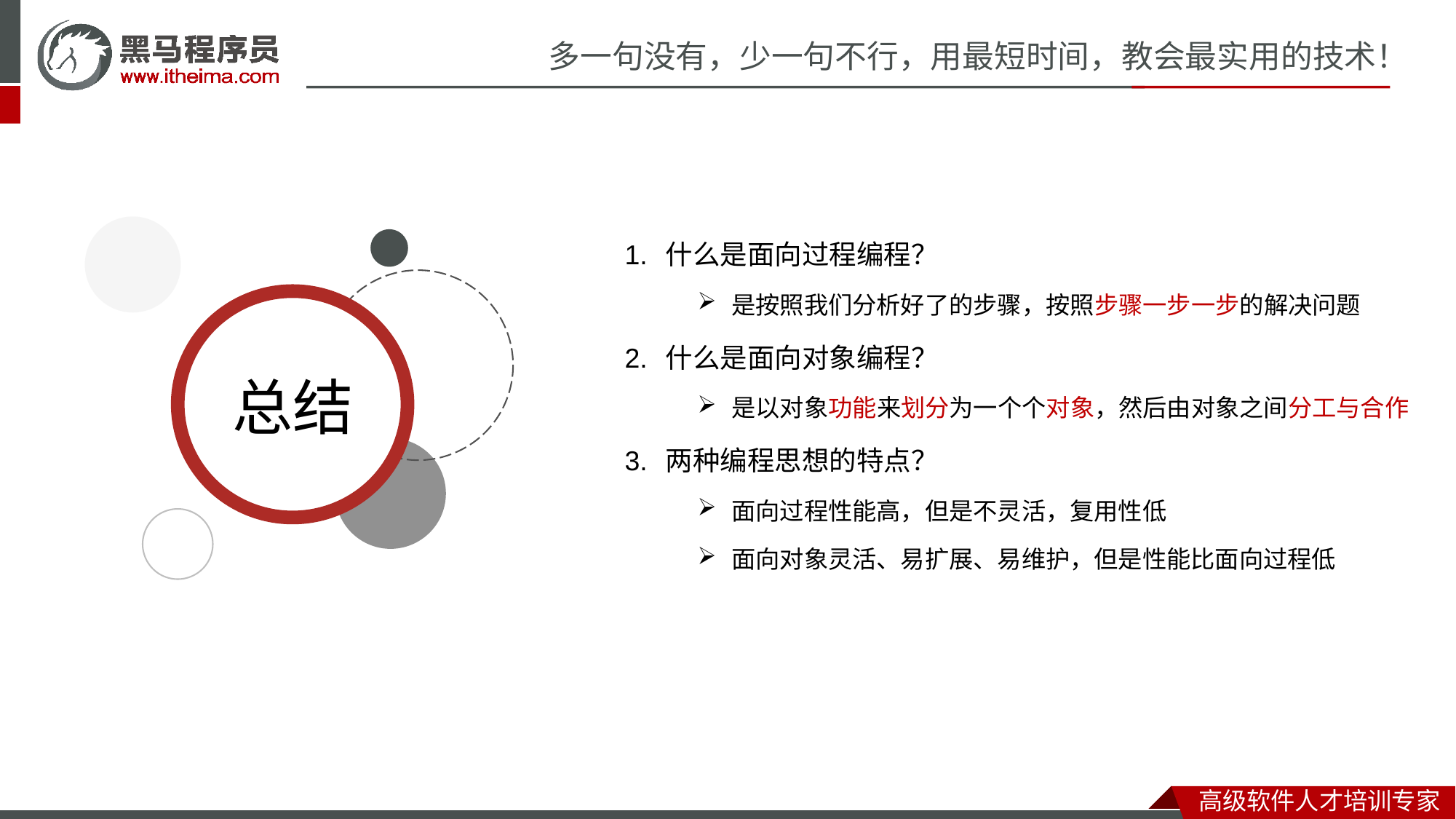

什么是面向过程编程？
是按照我们分析好了的步骤，按照步骤一步一步的解决问题
什么是面向对象编程？
是以对象功能来划分为一个个对象，然后由对象之间分工与合作
两种编程思想的特点？
面向过程性能高，但是不灵活，复用性低
面向对象灵活、易扩展、易维护，但是性能比面向过程低